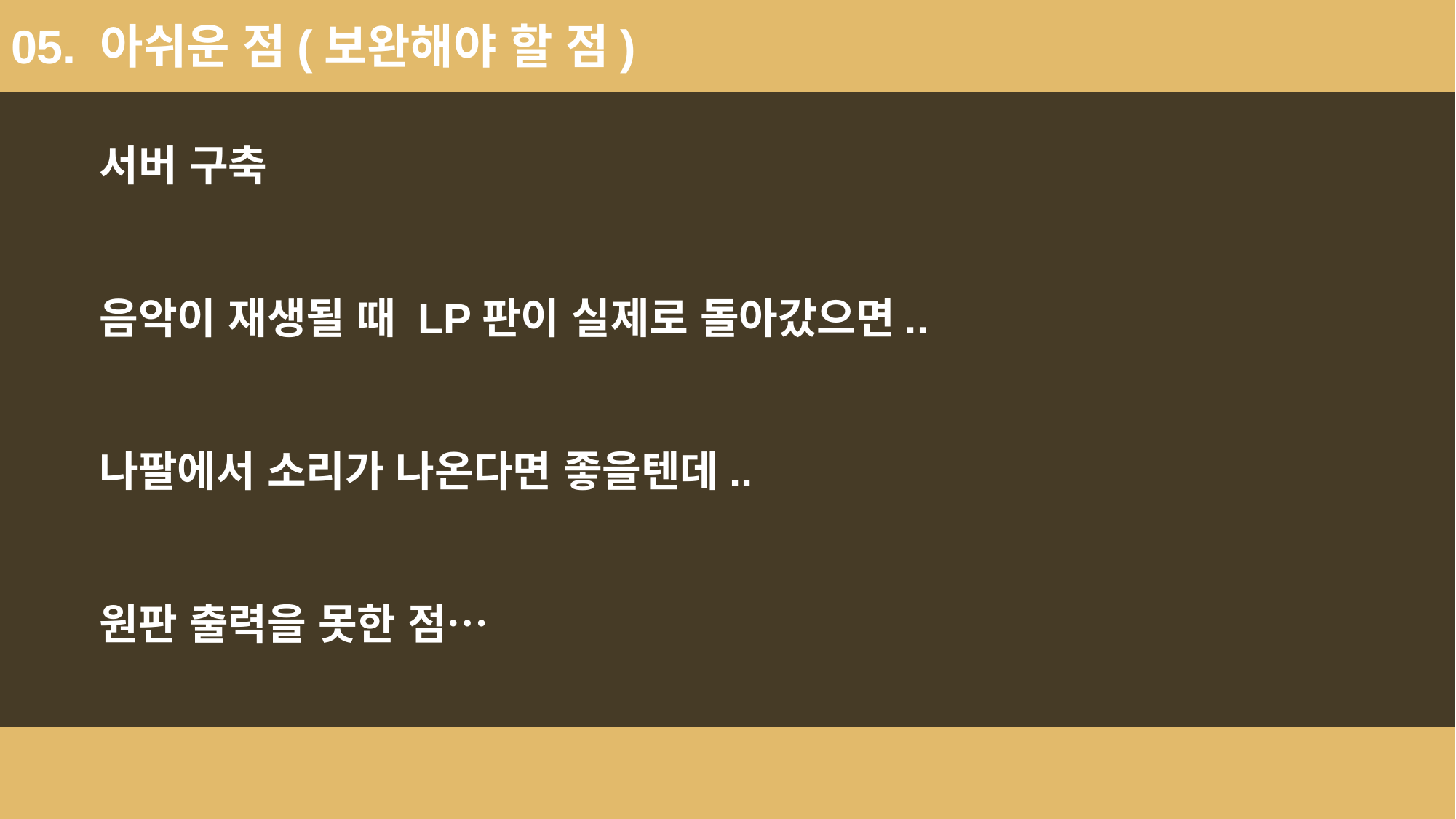

05. 아쉬운 점(보완해야 할 점)
서버 구축

음악이 재생될 때 LP판이 실제로 돌아갔으면..

나팔에서 소리가 나온다면 좋을텐데..

원판 출력을 못한 점…